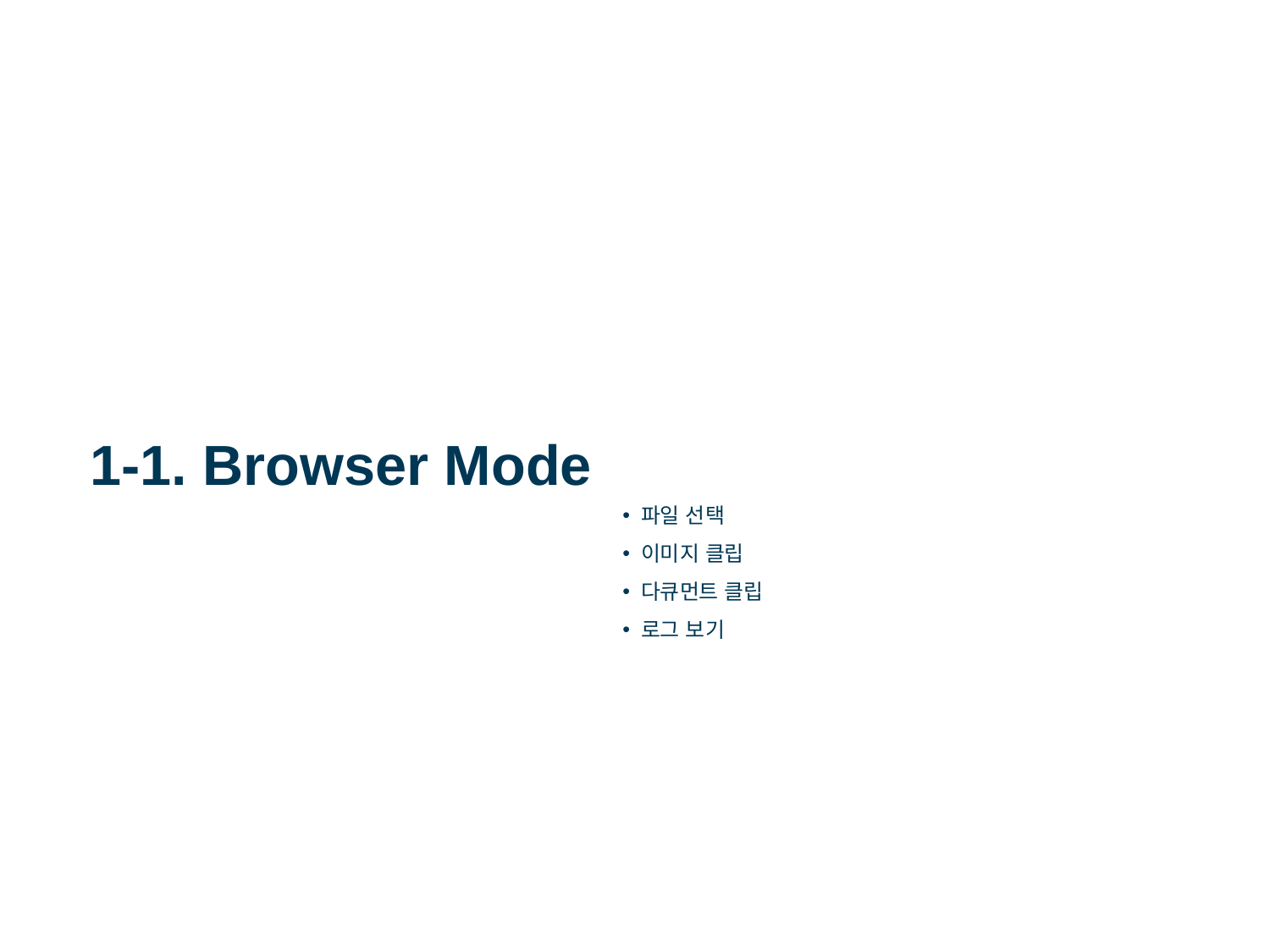

1-1. Browser Mode
 파일 선택
 이미지 클립
 다큐먼트 클립
 로그 보기